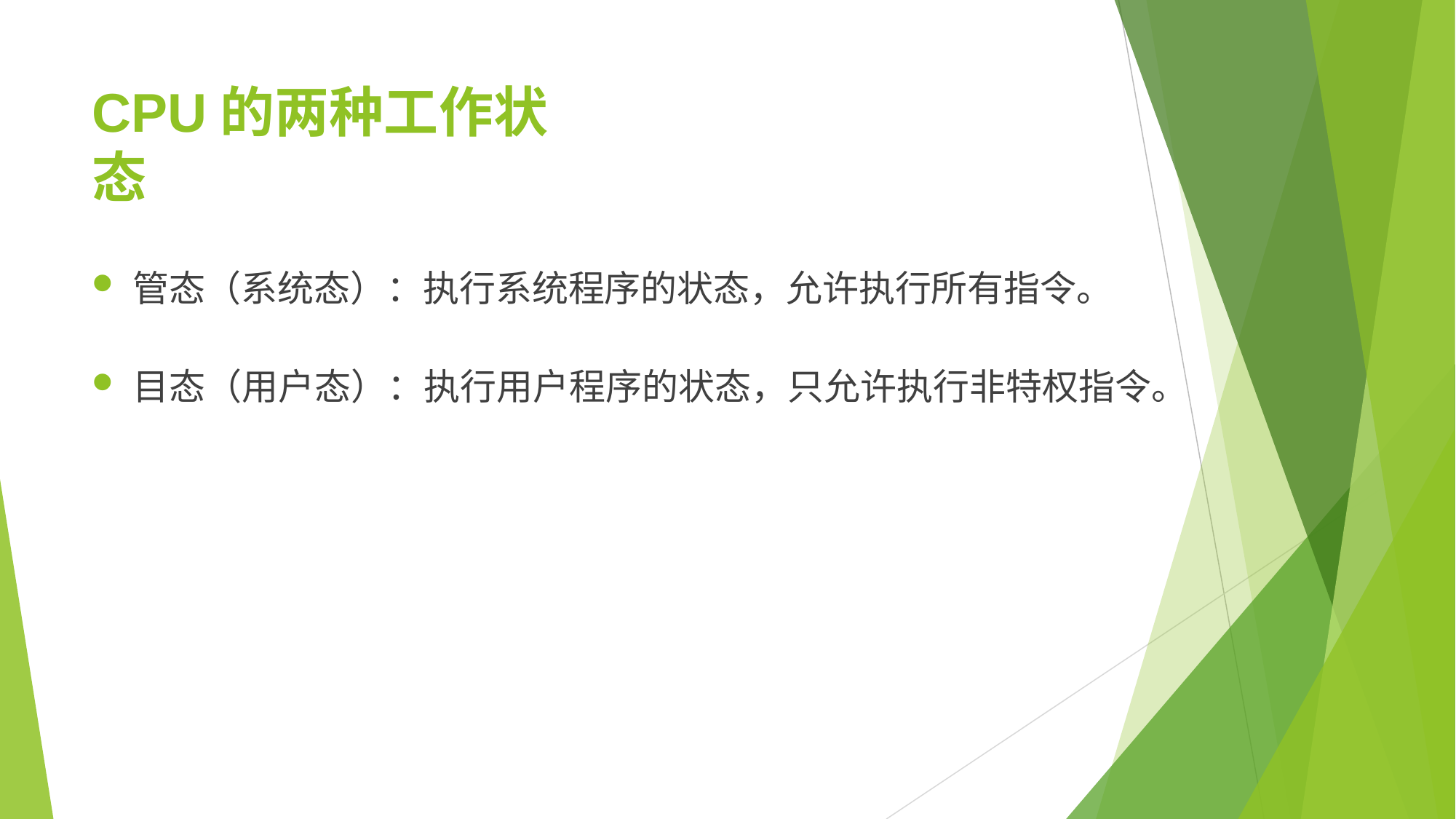

# CPU的两种工作状态
管态（系统态）：执行系统程序的状态，允许执行所有指令。

目态（用户态）：执行用户程序的状态，只允许执行非特权指令。